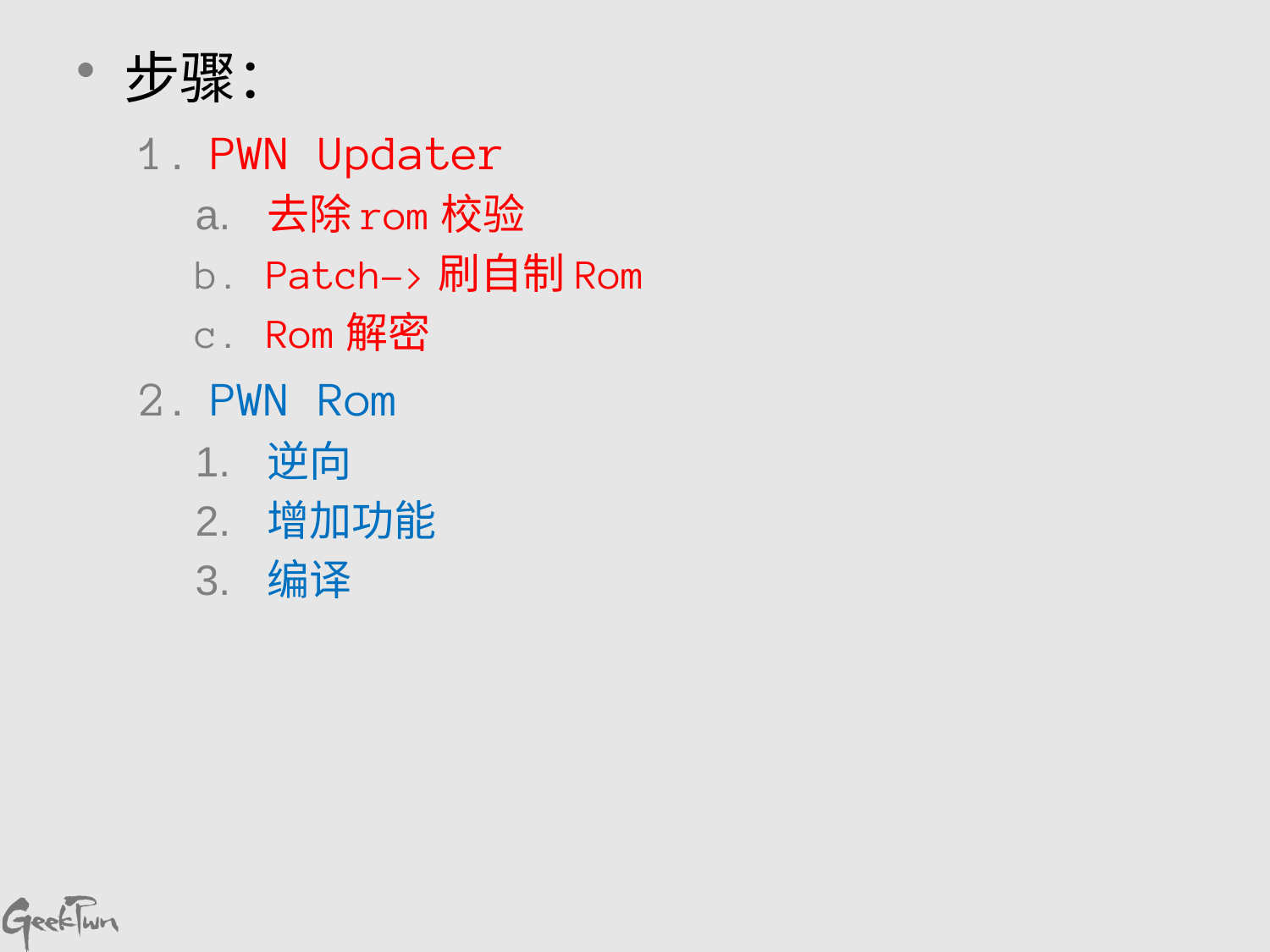

步骤：
PWN Updater
去除rom校验
Patch->刷自制Rom
Rom解密
PWN Rom
逆向
增加功能
编译